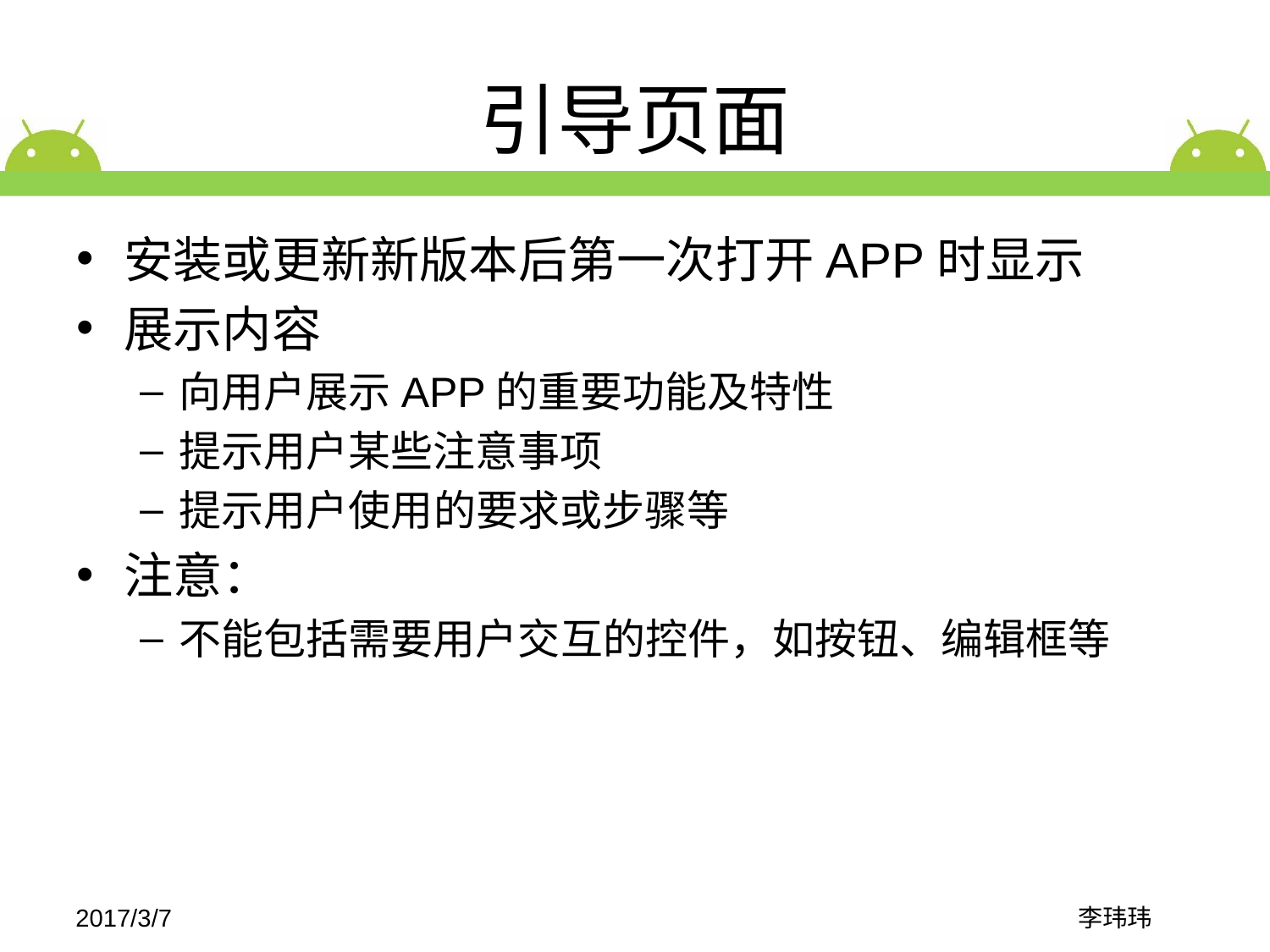

# 引导页面
安装或更新新版本后第一次打开APP时显示
展示内容
向用户展示APP的重要功能及特性
提示用户某些注意事项
提示用户使用的要求或步骤等
注意：
不能包括需要用户交互的控件，如按钮、编辑框等